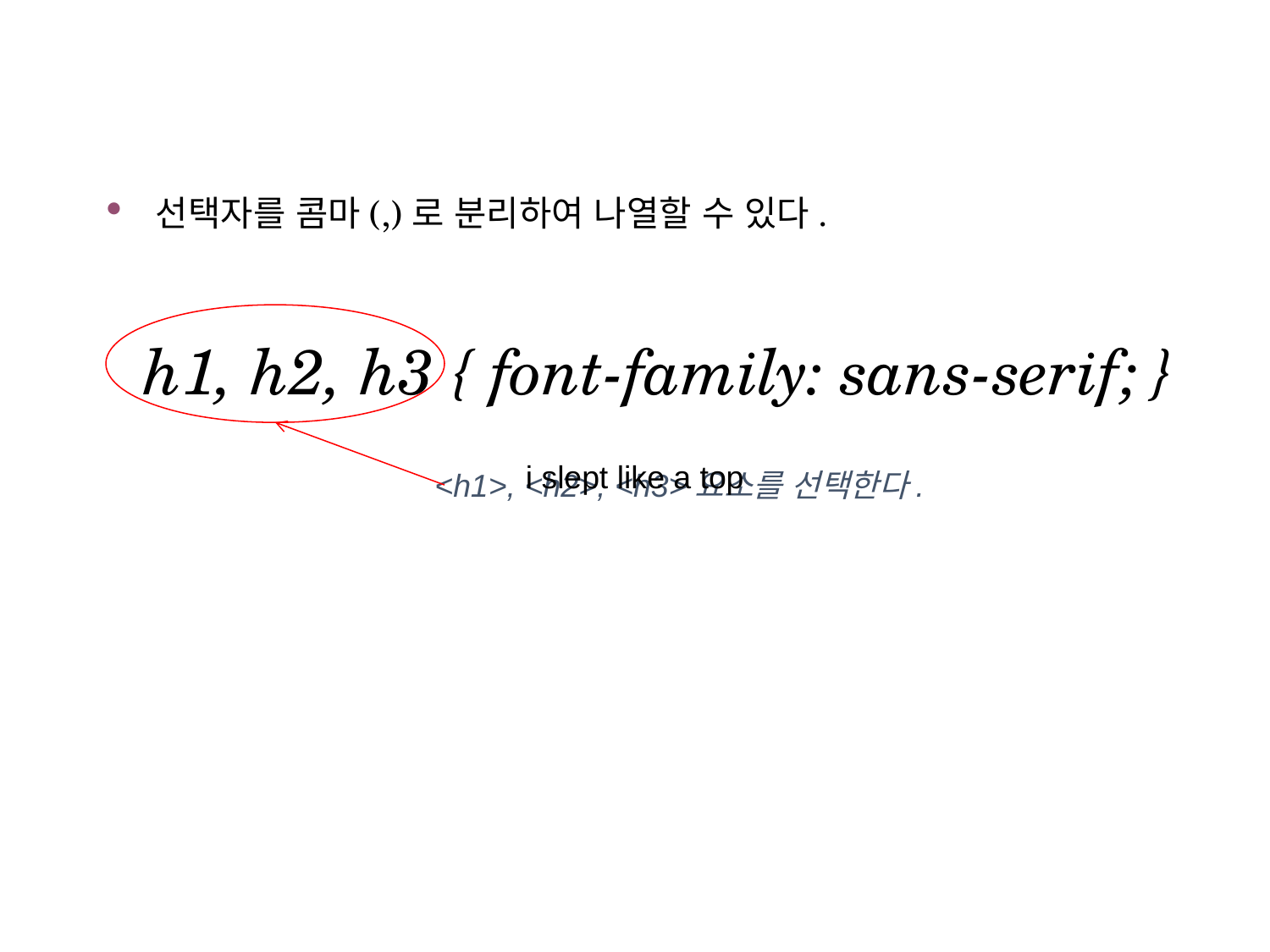

# 선택자 그룹
선택자를 콤마(,)로 분리하여 나열할 수 있다.

h1, h2, h3 { font-family: sans-serif; }
i slept like a top
<h1>, <h2>, <h3>요소를 선택한다.